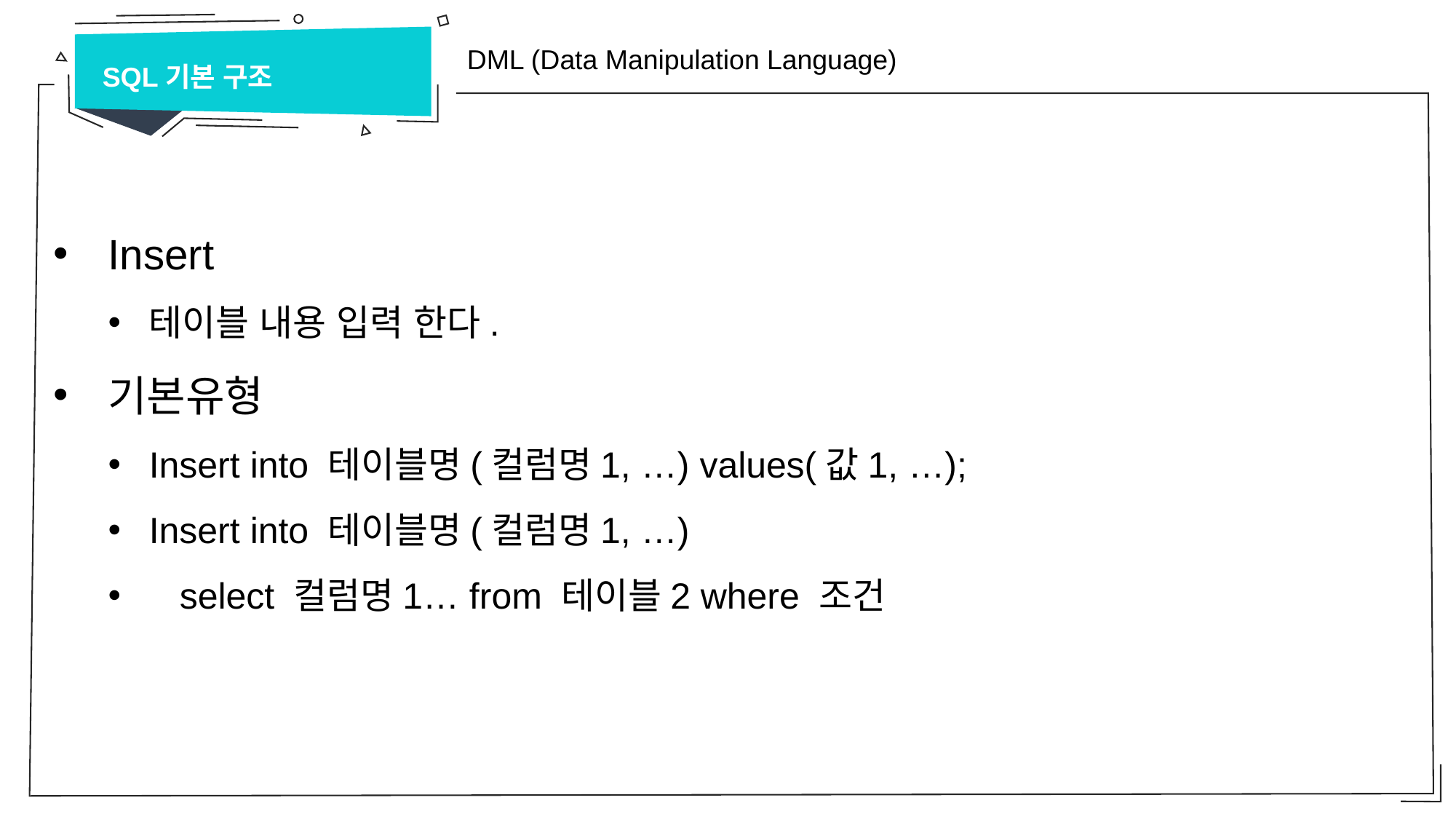

DML (Data Manipulation Language)
SQL기본 구조
Insert
테이블 내용 입력 한다.
기본유형
Insert into 테이블명(컬럼명1, …) values(값1, …);
Insert into 테이블명(컬럼명1, …)
   select 컬럼명1… from 테이블2 where 조건